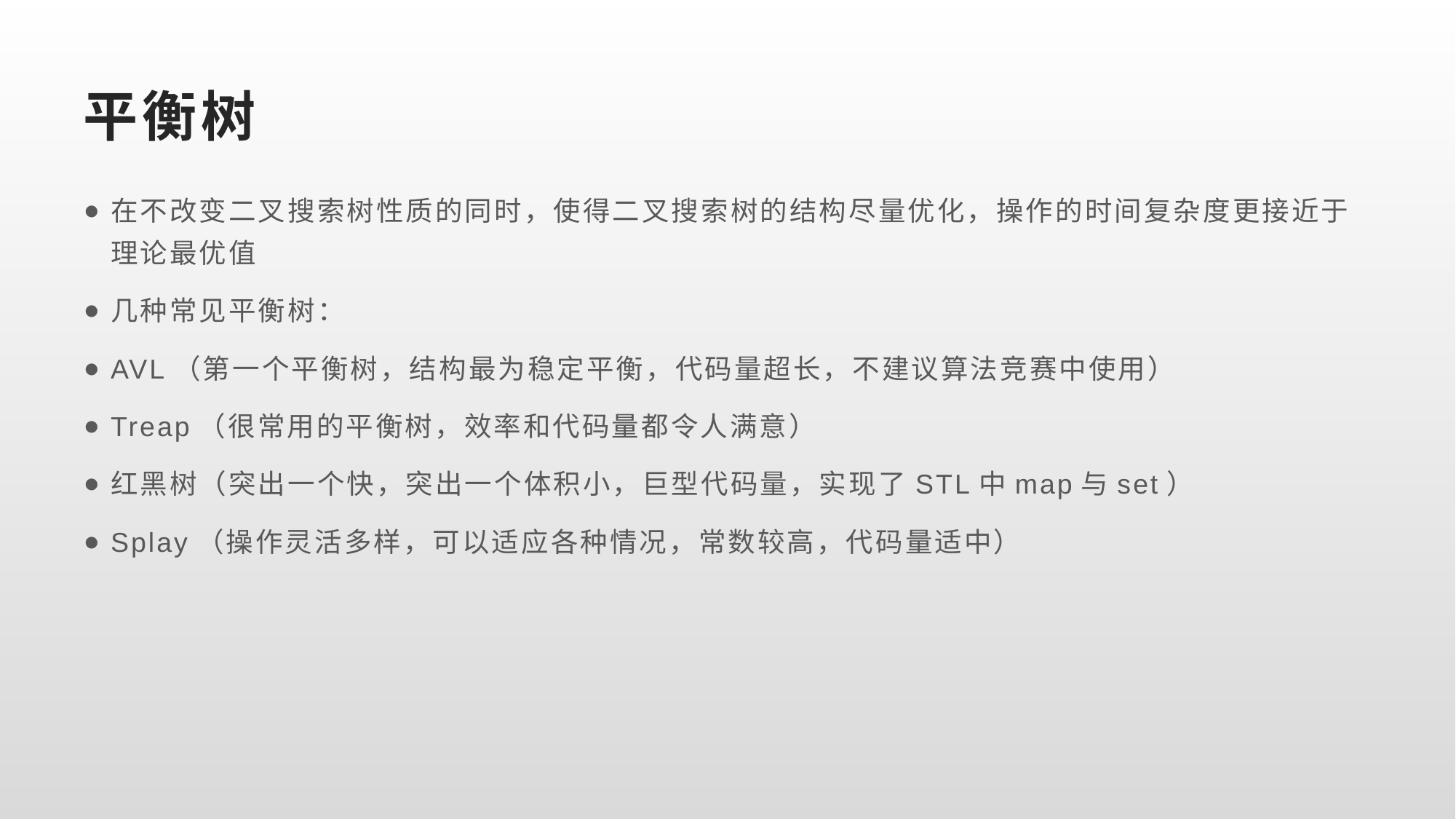

# 平衡树
在不改变二叉搜索树性质的同时，使得二叉搜索树的结构尽量优化，操作的时间复杂度更接近于理论最优值
几种常见平衡树：
AVL（第一个平衡树，结构最为稳定平衡，代码量超长，不建议算法竞赛中使用）
Treap（很常用的平衡树，效率和代码量都令人满意）
红黑树（突出一个快，突出一个体积小，巨型代码量，实现了STL中map与set）
Splay（操作灵活多样，可以适应各种情况，常数较高，代码量适中）